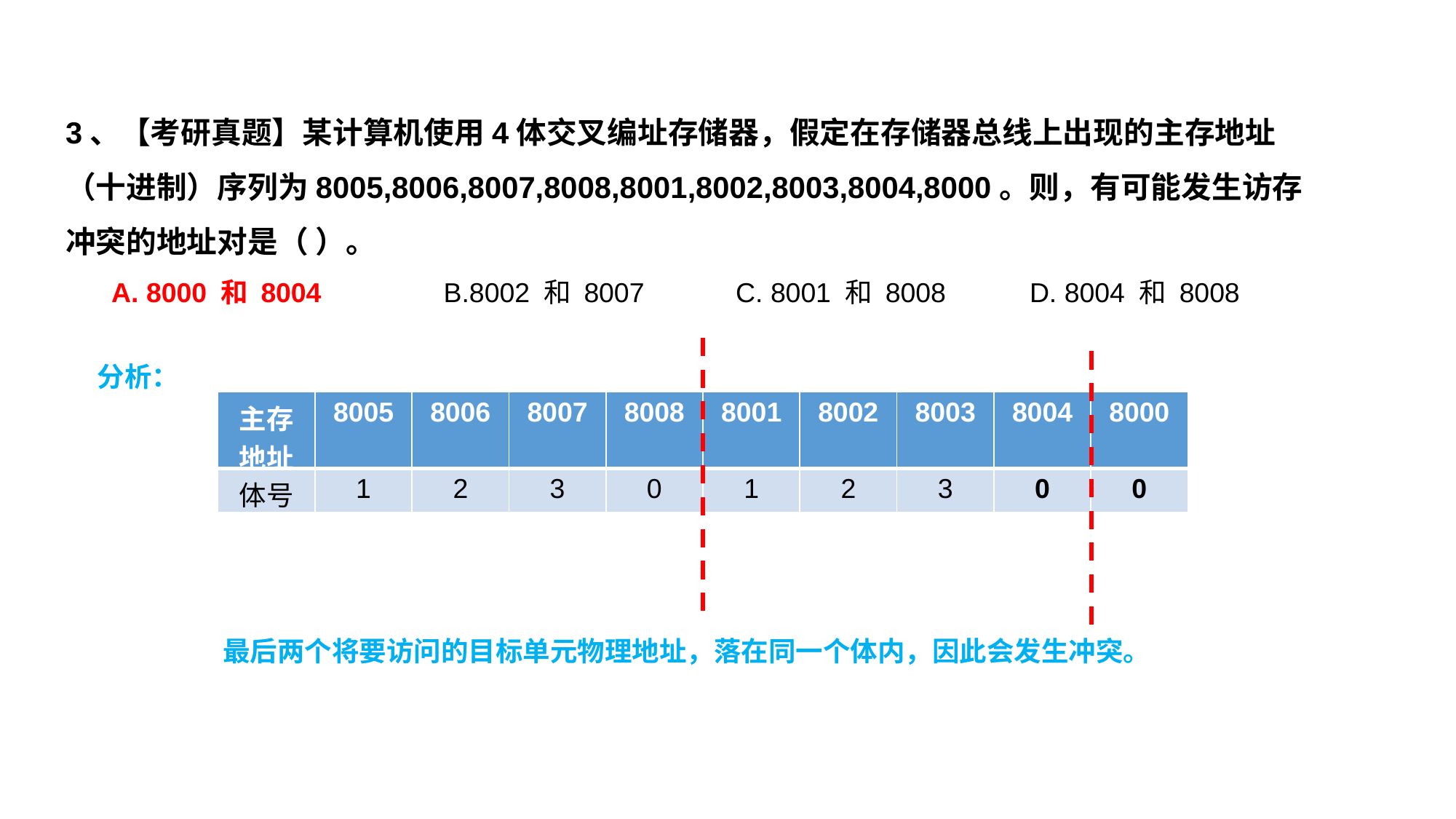

3、【考研真题】某计算机使用4体交叉编址存储器，假定在存储器总线上出现的主存地址（十进制）序列为8005,8006,8007,8008,8001,8002,8003,8004,8000。则，有可能发生访存冲突的地址对是（ ）。
      A. 8000 和 8004                B.8002 和 8007            C. 8001 和 8008           D. 8004 和 8008
分析：
| 主存地址 | 8005 | 8006 | 8007 | 8008 | 8001 | 8002 | 8003 | 8004 | 8000 |
| --- | --- | --- | --- | --- | --- | --- | --- | --- | --- |
| 体号 | 1 | 2 | 3 | 0 | 1 | 2 | 3 | 0 | 0 |
最后两个将要访问的目标单元物理地址，落在同一个体内，因此会发生冲突。